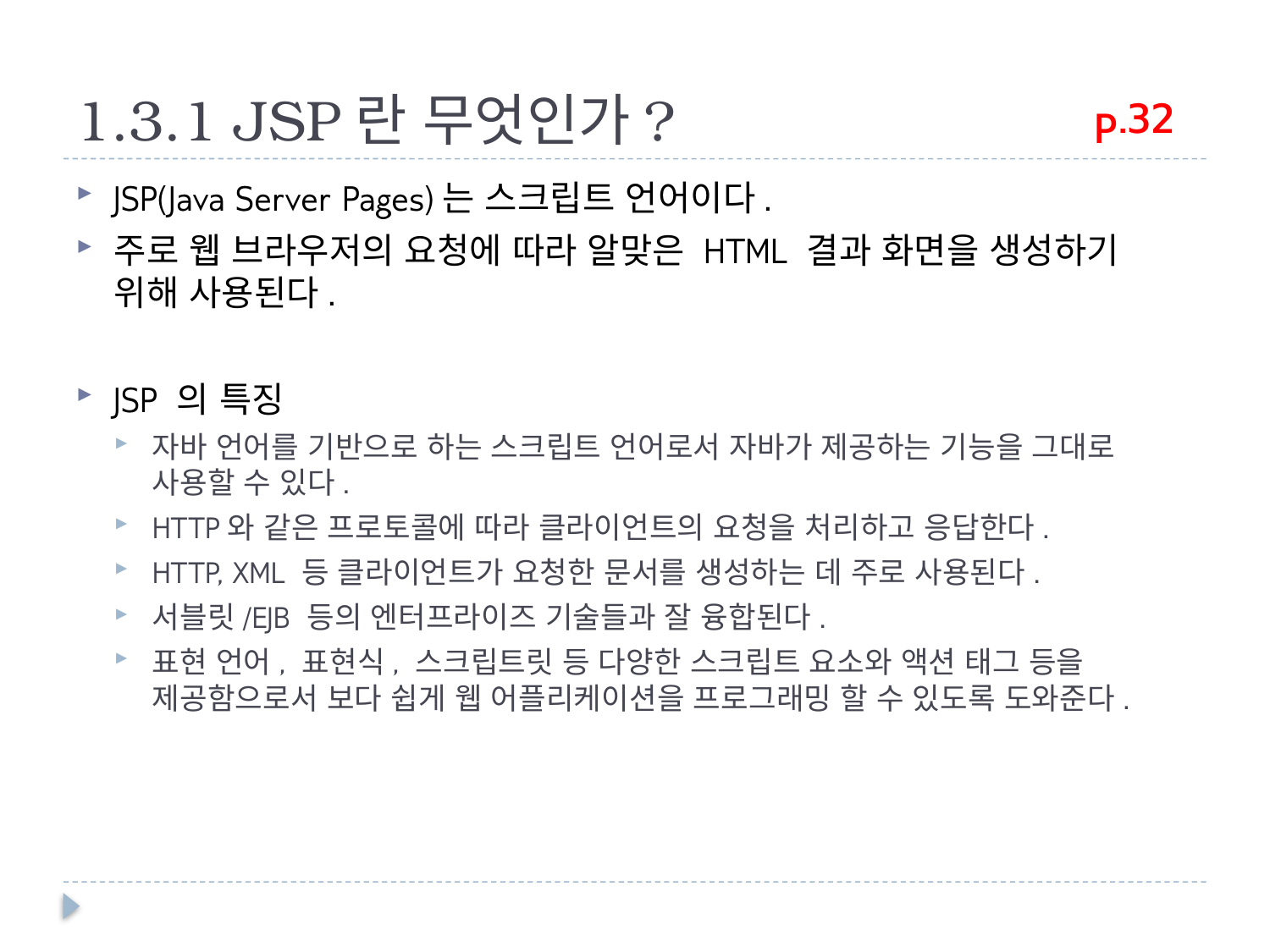

# 1.3.1 JSP란 무엇인가?
p.32
JSP(Java Server Pages)는 스크립트 언어이다.
주로 웹 브라우저의 요청에 따라 알맞은 HTML 결과 화면을 생성하기 위해 사용된다.

JSP 의 특징
자바 언어를 기반으로 하는 스크립트 언어로서 자바가 제공하는 기능을 그대로 사용할 수 있다.
HTTP와 같은 프로토콜에 따라 클라이언트의 요청을 처리하고 응답한다.
HTTP, XML 등 클라이언트가 요청한 문서를 생성하는 데 주로 사용된다.
서블릿/EJB 등의 엔터프라이즈 기술들과 잘 융합된다.
표현 언어, 표현식, 스크립트릿 등 다양한 스크립트 요소와 액션 태그 등을 제공함으로서 보다 쉽게 웹 어플리케이션을 프로그래밍 할 수 있도록 도와준다.